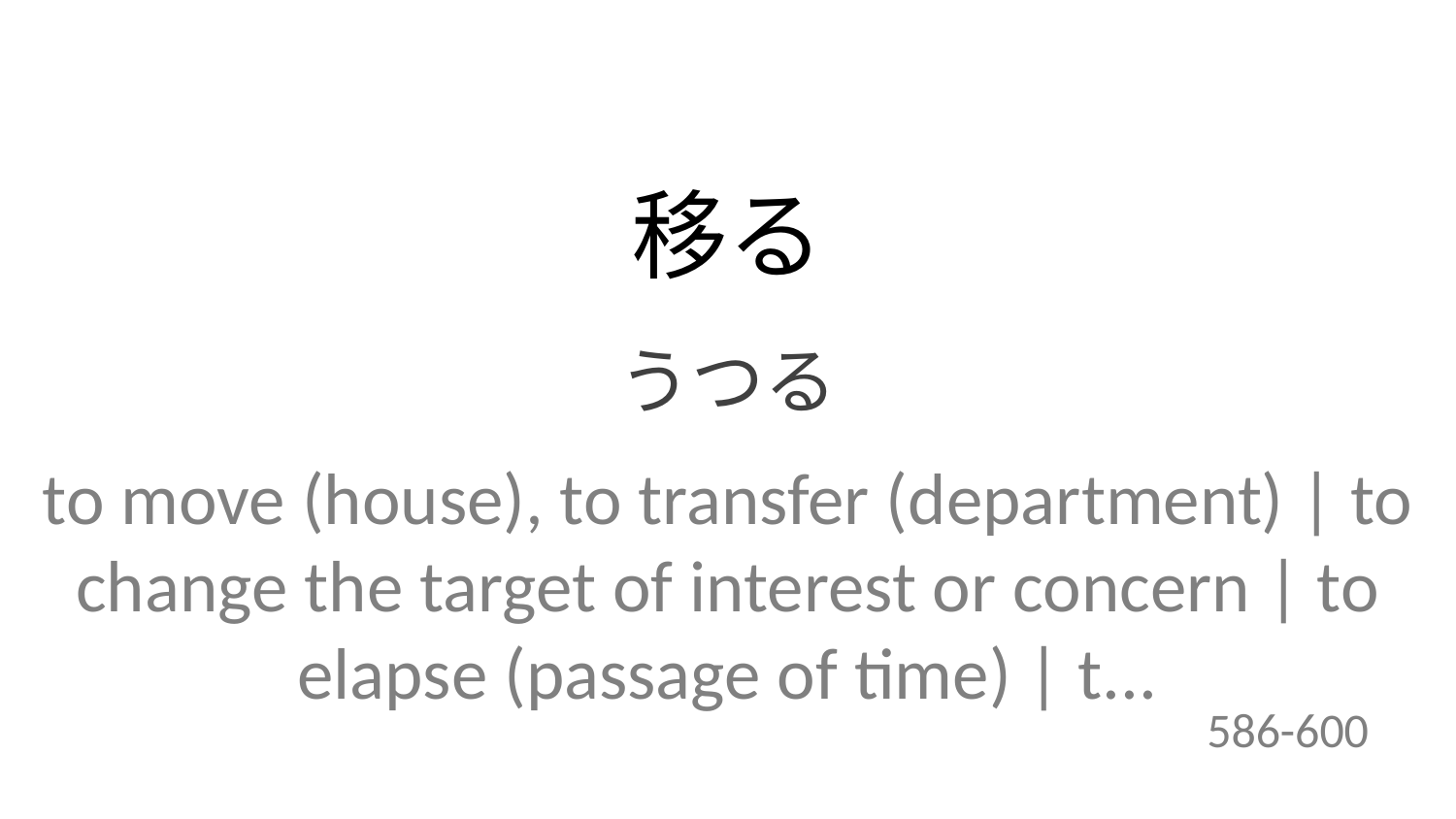

移る

うつる
to move (house), to transfer (department) | to change the target of interest or concern | to elapse (passage of time) | t...
586-600